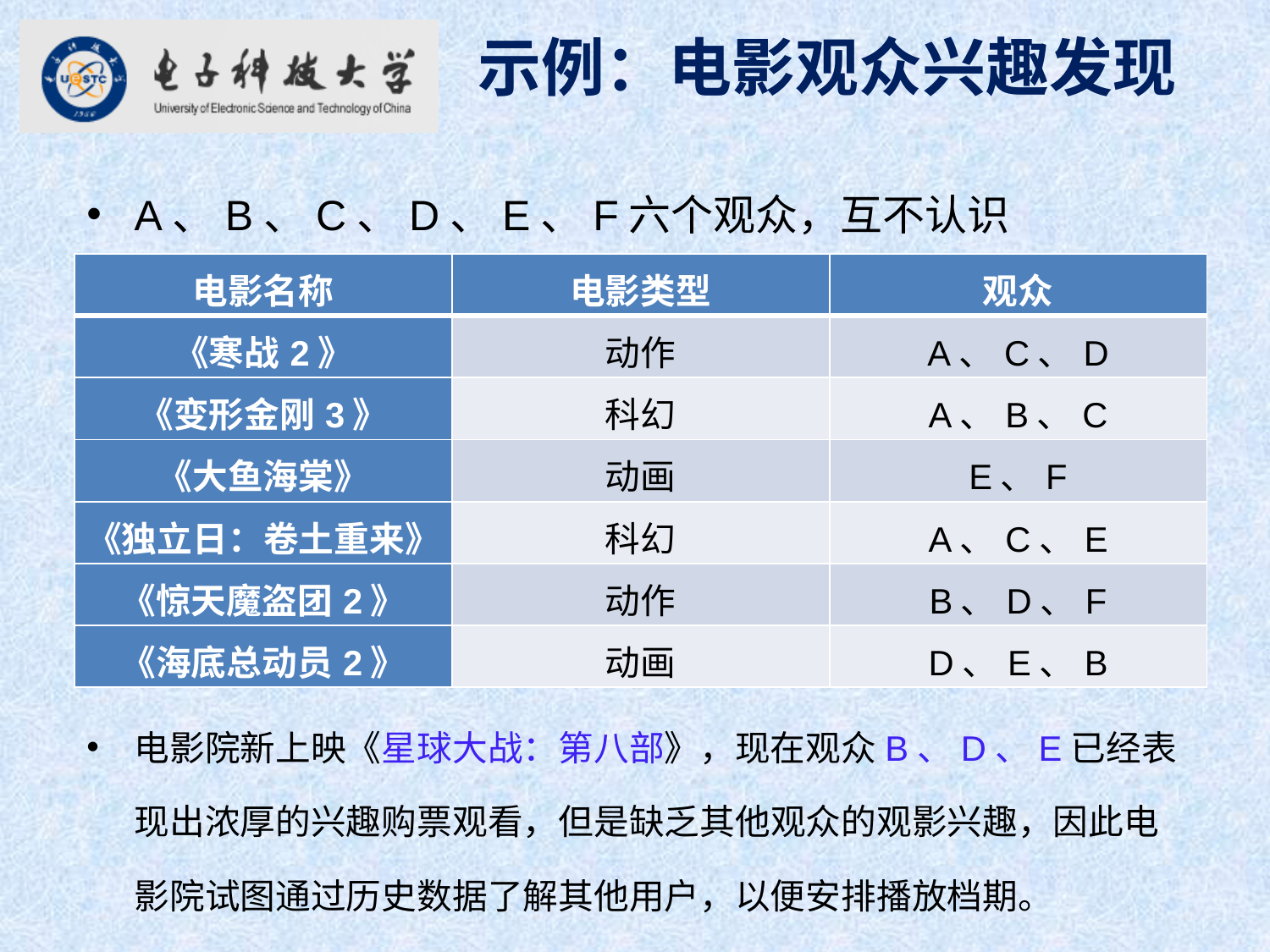

示例：电影观众兴趣发现
A、B、C、D、E、F六个观众，互不认识

电影院新上映《星球大战：第八部》，现在观众B、D、E已经表现出浓厚的兴趣购票观看，但是缺乏其他观众的观影兴趣，因此电影院试图通过历史数据了解其他用户，以便安排播放档期。

| 电影名称 | 电影类型 | 观众 |
| --- | --- | --- |
| 《寒战2》 | 动作 | A、C、D |
| 《变形金刚3》 | 科幻 | A、B、C |
| 《大鱼海棠》 | 动画 | E、F |
| 《独立日：卷土重来》 | 科幻 | A、C、E |
| 《惊天魔盗团2》 | 动作 | B、D、F |
| 《海底总动员2》 | 动画 | D、E、B |